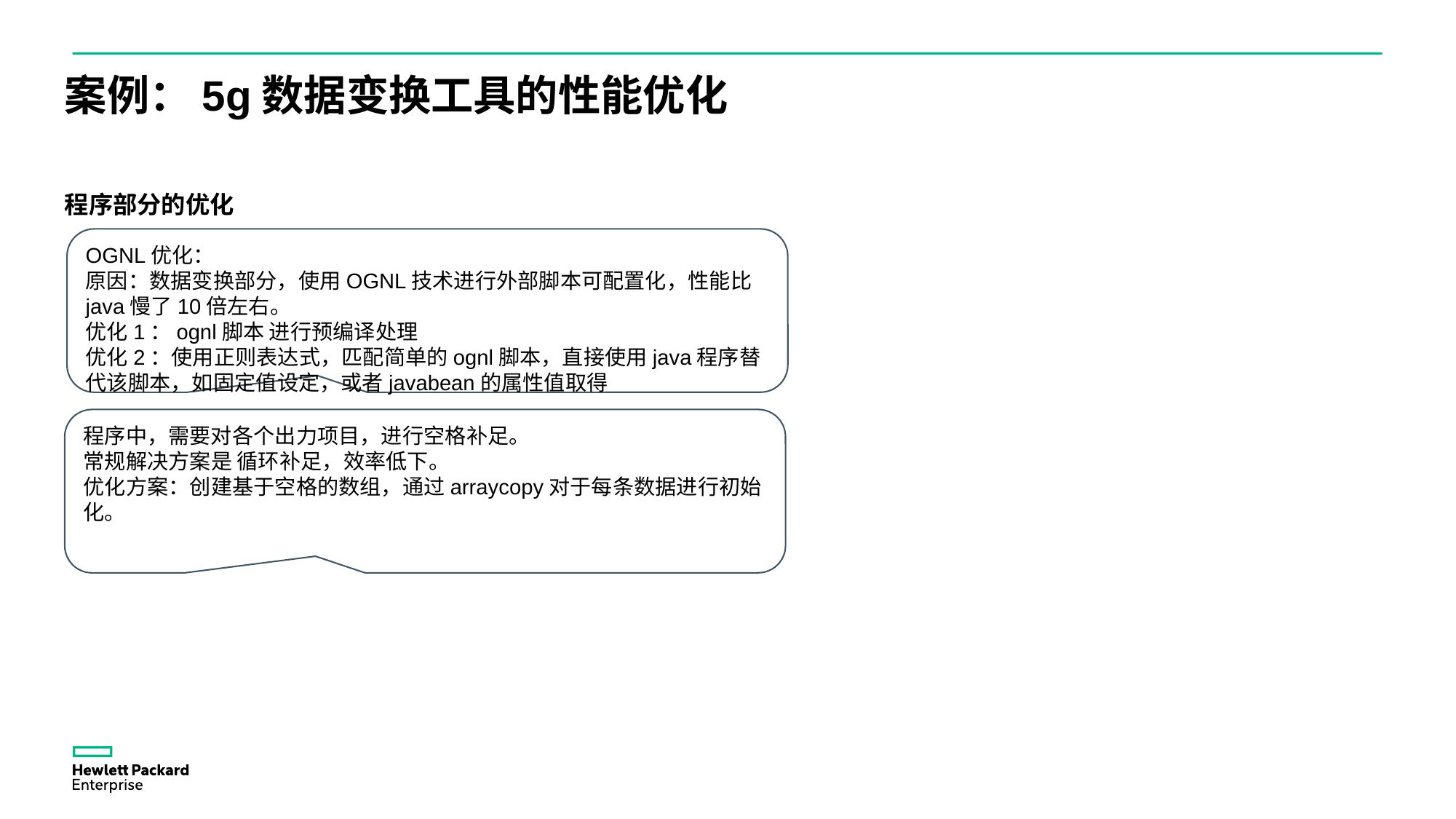

案例：5g数据变换工具的性能优化
程序部分的优化
OGNL优化：
原因：数据变换部分，使用OGNL技术进行外部脚本可配置化，性能比java慢了10倍左右。
优化1：ognl脚本 进行预编译处理
优化2：使用正则表达式，匹配简单的ognl脚本，直接使用java程序替代该脚本，如固定值设定，或者javabean的属性值取得
程序中，需要对各个出力项目，进行空格补足。
常规解决方案是 循环补足，效率低下。
优化方案：创建基于空格的数组，通过arraycopy对于每条数据进行初始化。